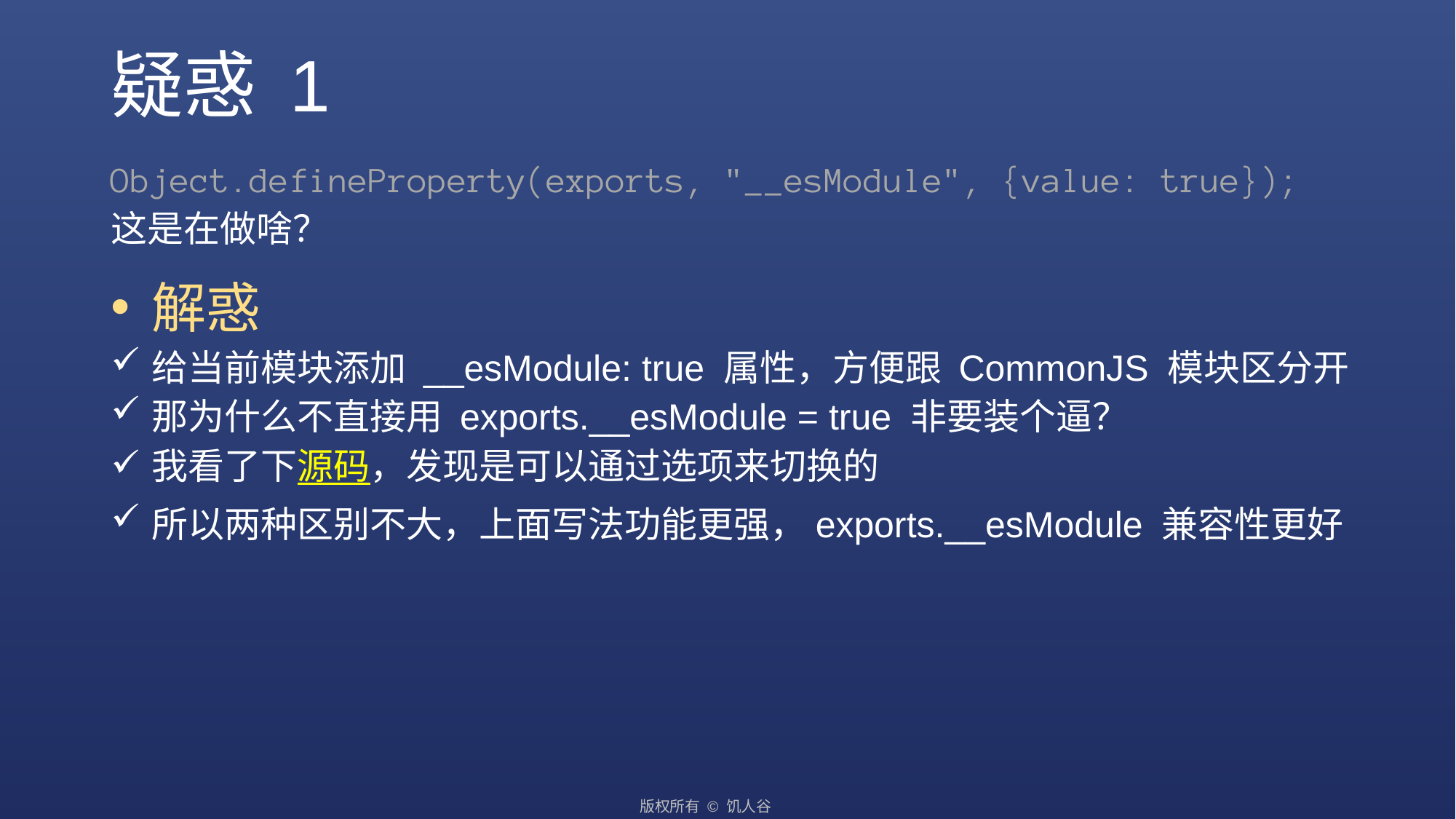

# 疑惑 1
Object.defineProperty(exports, "__esModule", {value: true});
这是在做啥？
解惑
给当前模块添加 __esModule: true 属性，方便跟 CommonJS 模块区分开
那为什么不直接用 exports.__esModule = true 非要装个逼？
我看了下源码，发现是可以通过选项来切换的
所以两种区别不大，上面写法功能更强，exports.__esModule 兼容性更好